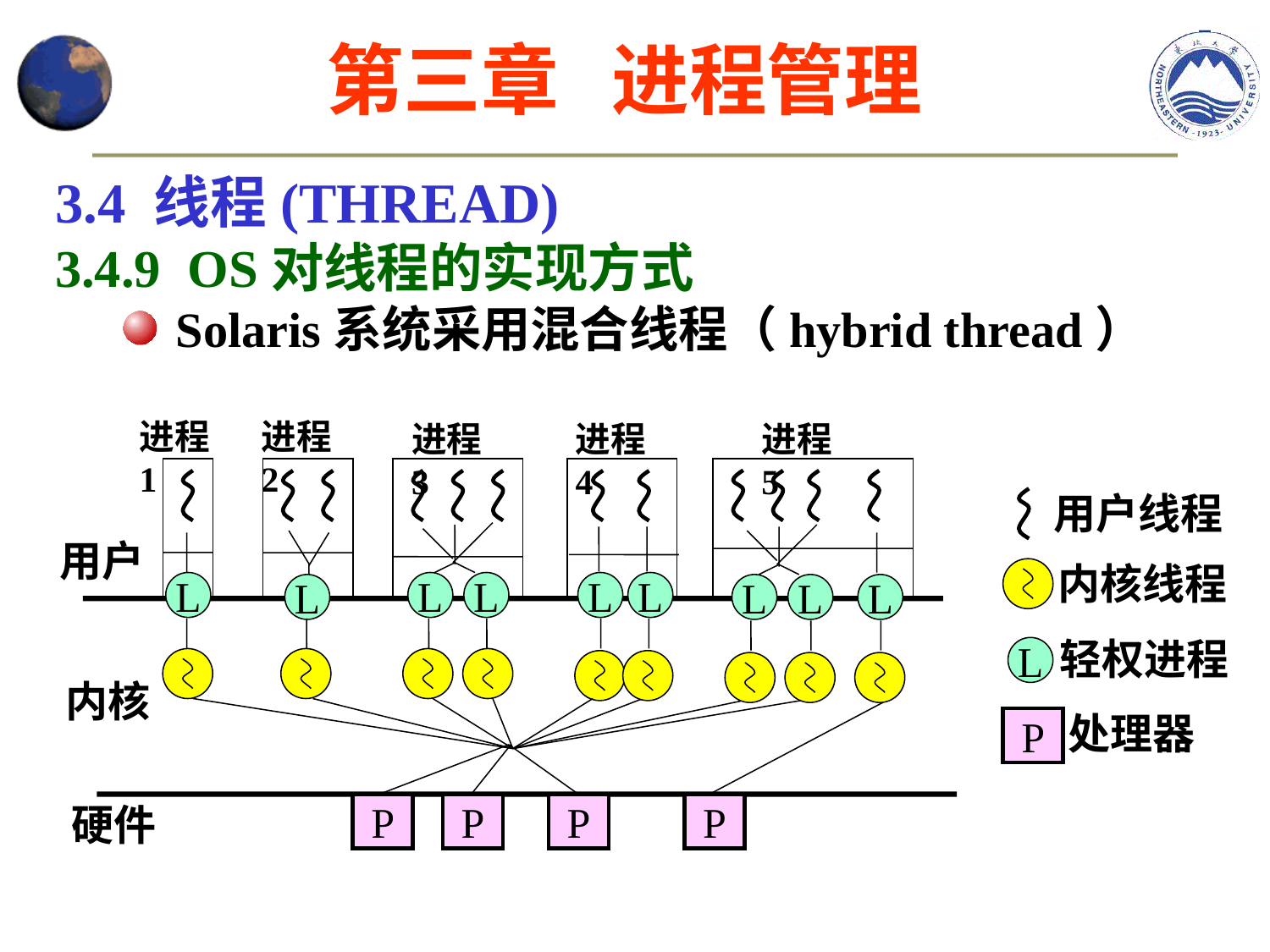

第三章   进程管理
3.4 线程(THREAD)
3.4.9  OS对线程的实现方式
Solaris系统采用混合线程（hybrid thread）
进程1
进程2
进程3
进程4
进程5

用户线程

用户

内核线程

L
L
L
L
L
L
L
L
L

轻权进程
L

内核

处理器

P

硬件

P
P
P
P